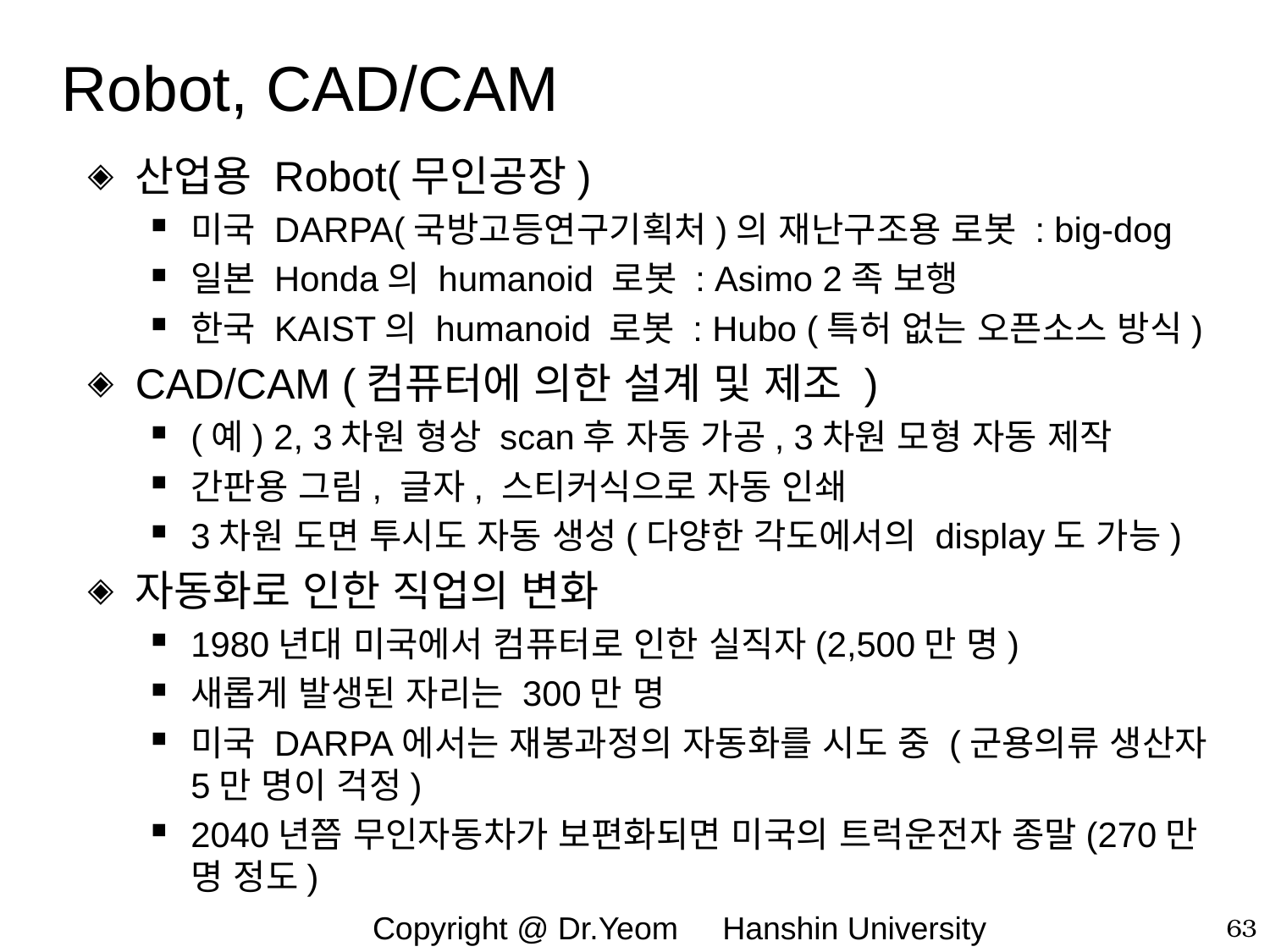

# Robot, CAD/CAM
산업용 Robot(무인공장)
미국 DARPA(국방고등연구기획처)의 재난구조용 로봇 : big-dog
일본 Honda의 humanoid 로봇 : Asimo 2족 보행
한국 KAIST의 humanoid 로봇 : Hubo (특허 없는 오픈소스 방식)
CAD/CAM (컴퓨터에 의한 설계 및 제조 )
(예) 2, 3차원 형상 scan후 자동 가공, 3차원 모형 자동 제작
간판용 그림, 글자, 스티커식으로 자동 인쇄
3차원 도면 투시도 자동 생성(다양한 각도에서의 display도 가능)
자동화로 인한 직업의 변화
1980년대 미국에서 컴퓨터로 인한 실직자(2,500만 명)
새롭게 발생된 자리는 300만 명
미국 DARPA에서는 재봉과정의 자동화를 시도 중 (군용의류 생산자 5만 명이 걱정)
2040년쯤 무인자동차가 보편화되면 미국의 트럭운전자 종말(270만 명 정도)
63